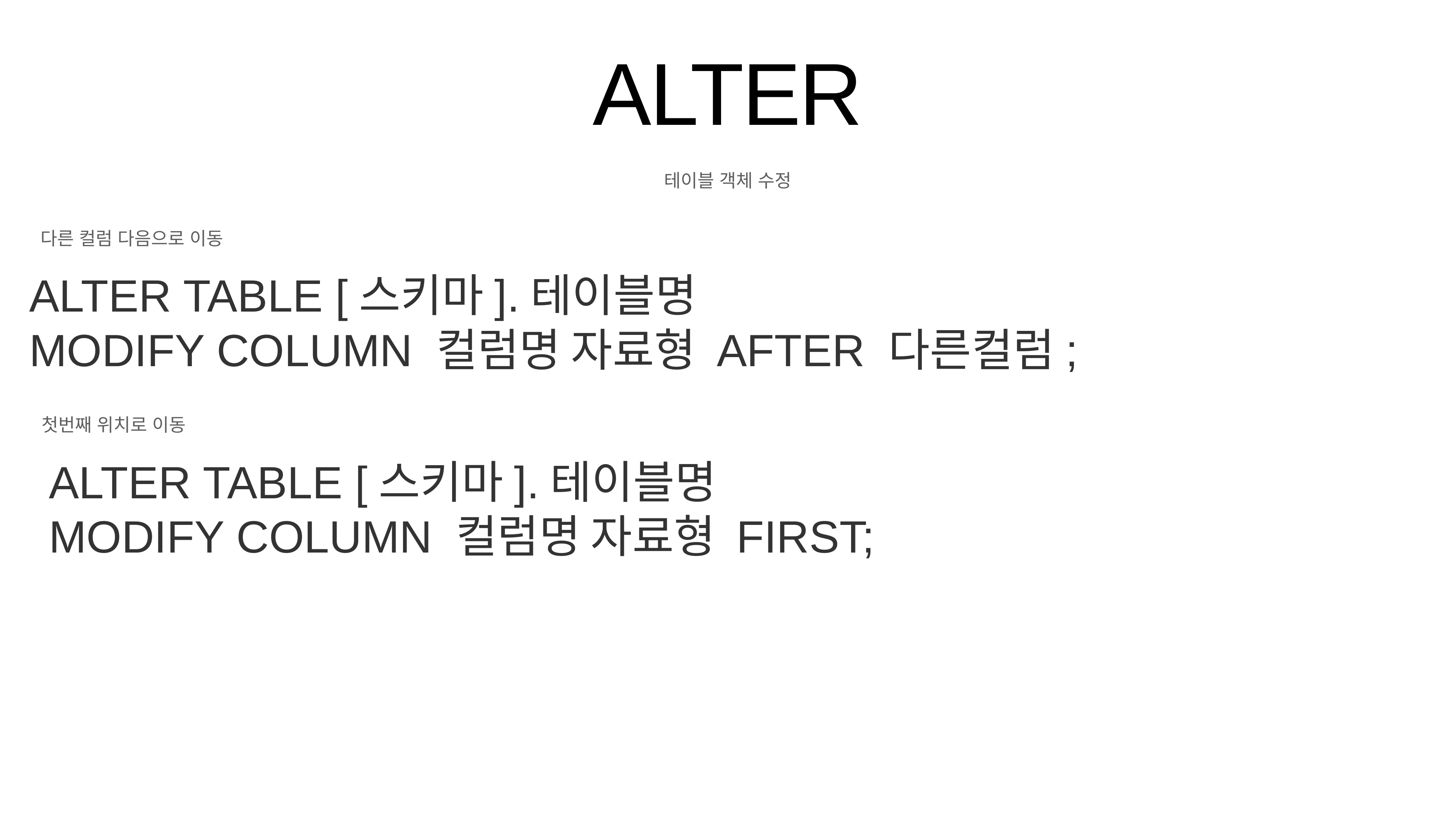

ALTER
테이블 객체 수정
다른 컬럼 다음으로 이동
ALTER TABLE [스키마].테이블명
MODIFY COLUMN 컬럼명 자료형 AFTER 다른컬럼;
첫번째 위치로 이동
ALTER TABLE [스키마].테이블명
MODIFY COLUMN 컬럼명 자료형 FIRST;